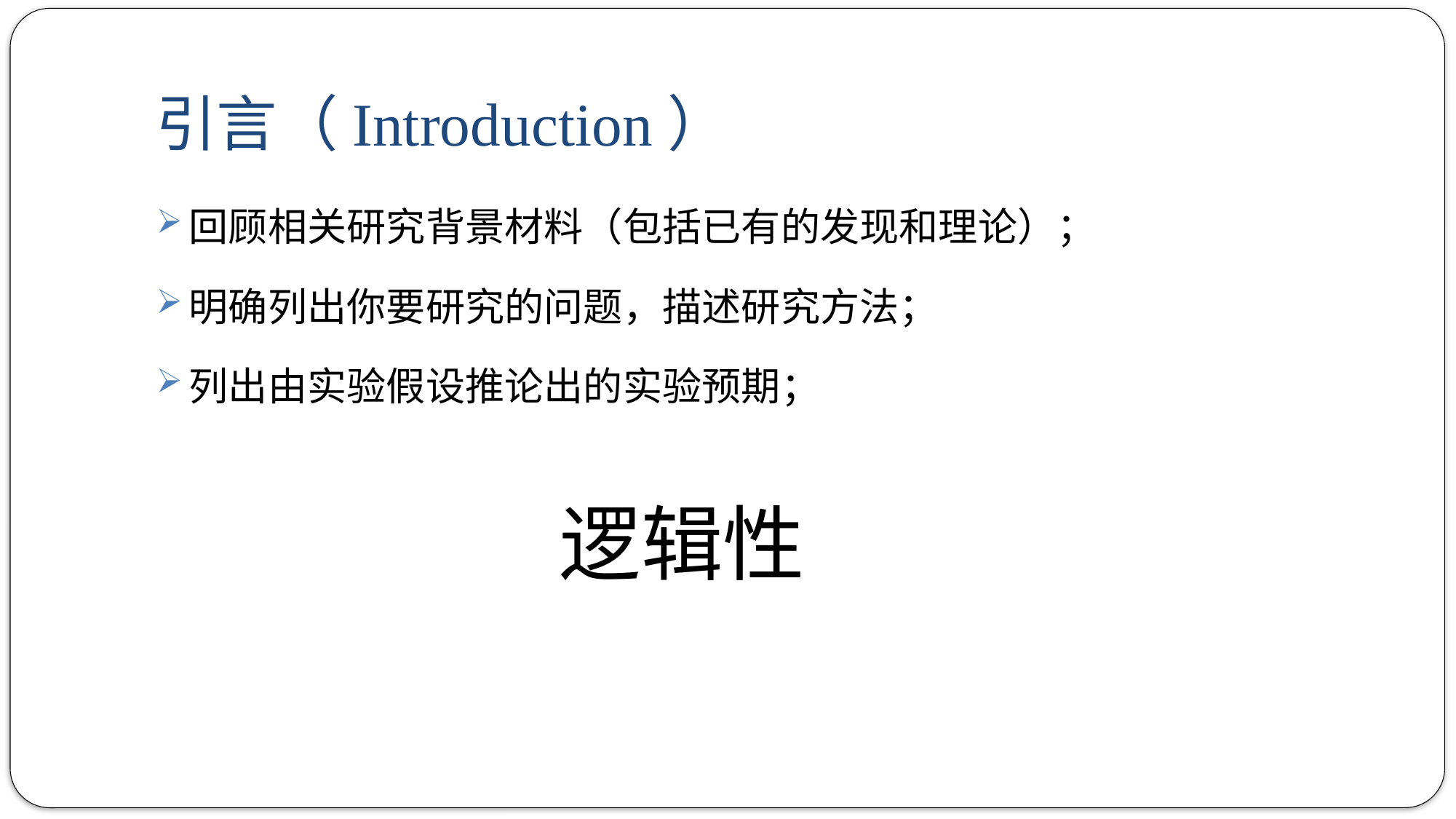

# 引言（Introduction）
回顾相关研究背景材料（包括已有的发现和理论）；
明确列出你要研究的问题，描述研究方法；
列出由实验假设推论出的实验预期；

逻辑性